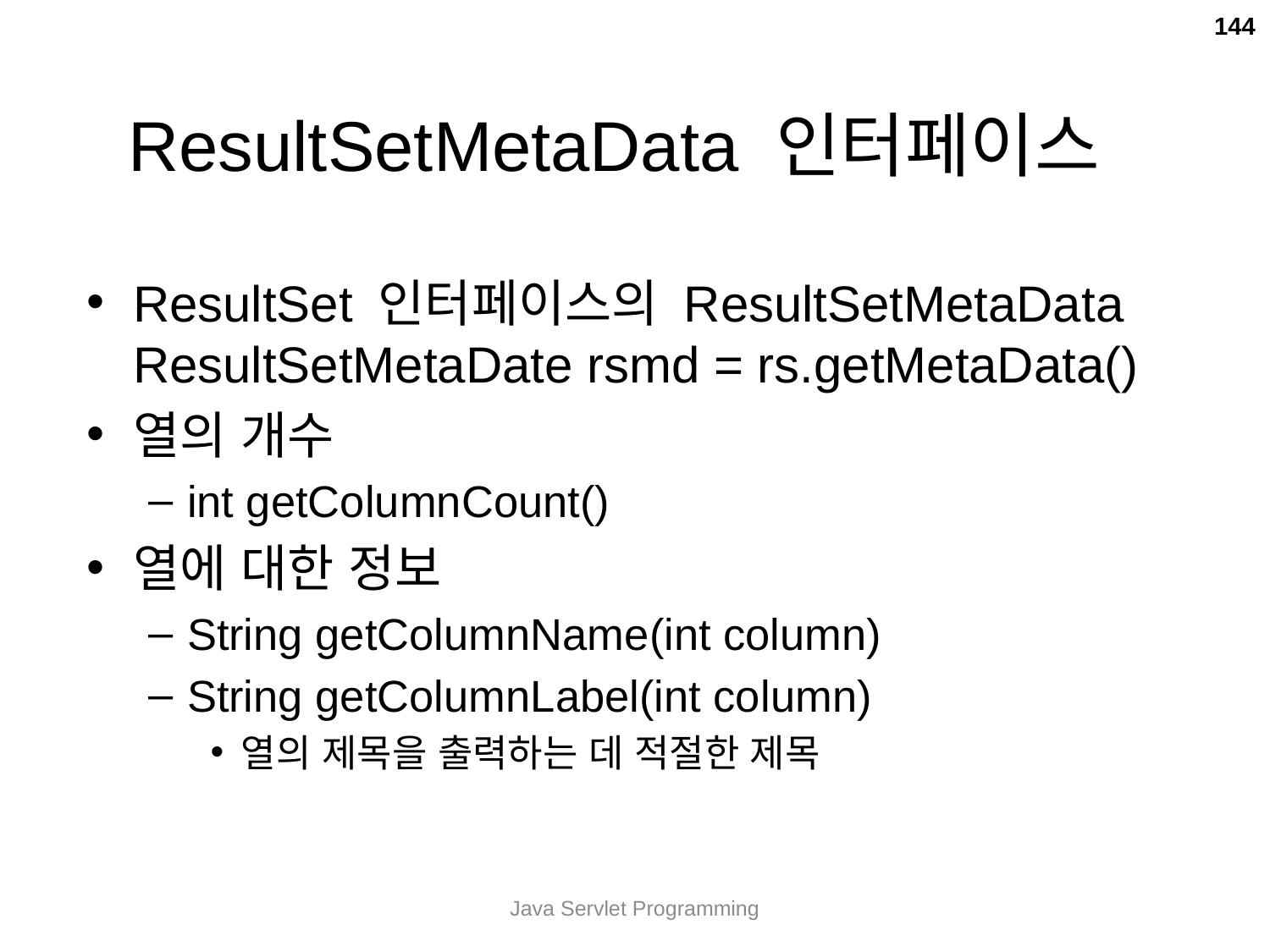

144
# ResultSetMetaData 인터페이스
ResultSet 인터페이스의 ResultSetMetaData ResultSetMetaDate rsmd = rs.getMetaData()
열의 개수
int getColumnCount()
열에 대한 정보
String getColumnName(int column)
String getColumnLabel(int column)
열의 제목을 출력하는 데 적절한 제목
Java Servlet Programming